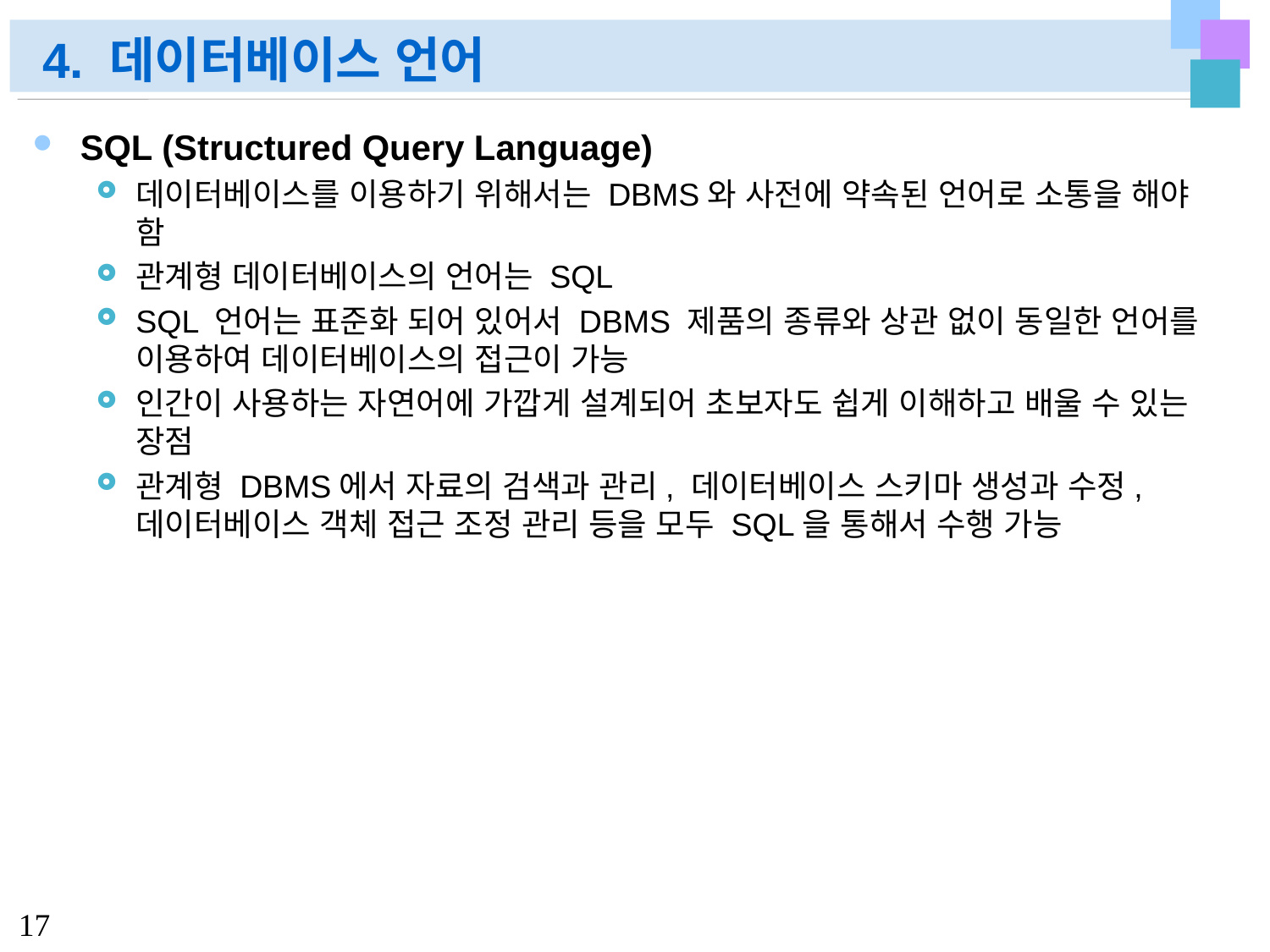

# 4. 데이터베이스 언어
SQL (Structured Query Language)
데이터베이스를 이용하기 위해서는 DBMS와 사전에 약속된 언어로 소통을 해야 함
관계형 데이터베이스의 언어는 SQL
SQL 언어는 표준화 되어 있어서 DBMS 제품의 종류와 상관 없이 동일한 언어를 이용하여 데이터베이스의 접근이 가능
인간이 사용하는 자연어에 가깝게 설계되어 초보자도 쉽게 이해하고 배울 수 있는 장점
관계형 DBMS에서 자료의 검색과 관리, 데이터베이스 스키마 생성과 수정, 데이터베이스 객체 접근 조정 관리 등을 모두 SQL을 통해서 수행 가능